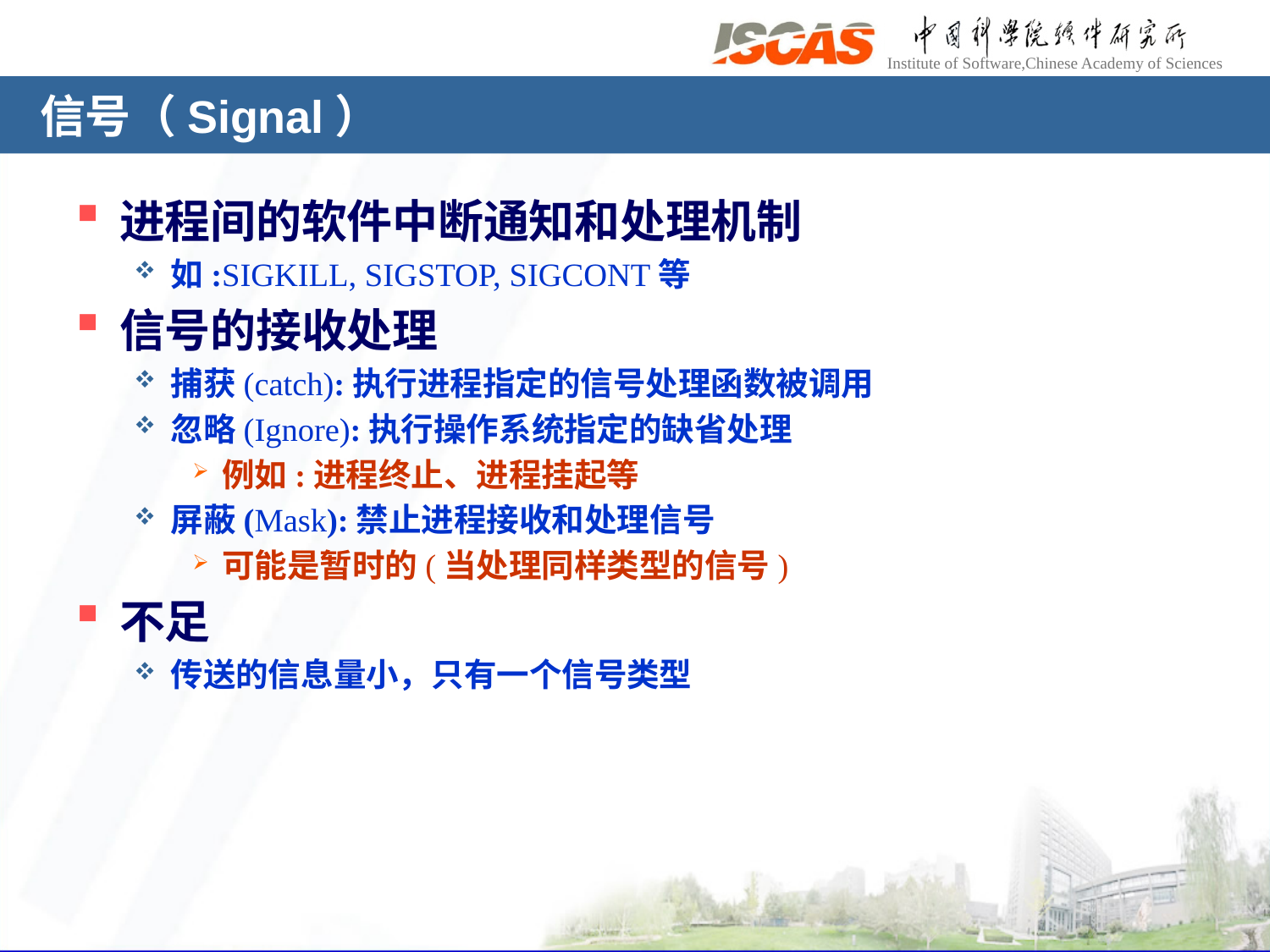

# 信号（Signal）
进程间的软件中断通知和处理机制
如:SIGKILL, SIGSTOP, SIGCONT等
信号的接收处理
捕获(catch):执行进程指定的信号处理函数被调用
忽略(Ignore):执行操作系统指定的缺省处理
例如:进程终止、进程挂起等
屏蔽(Mask):禁止进程接收和处理信号
可能是暂时的(当处理同样类型的信号)
不足
传送的信息量小，只有一个信号类型